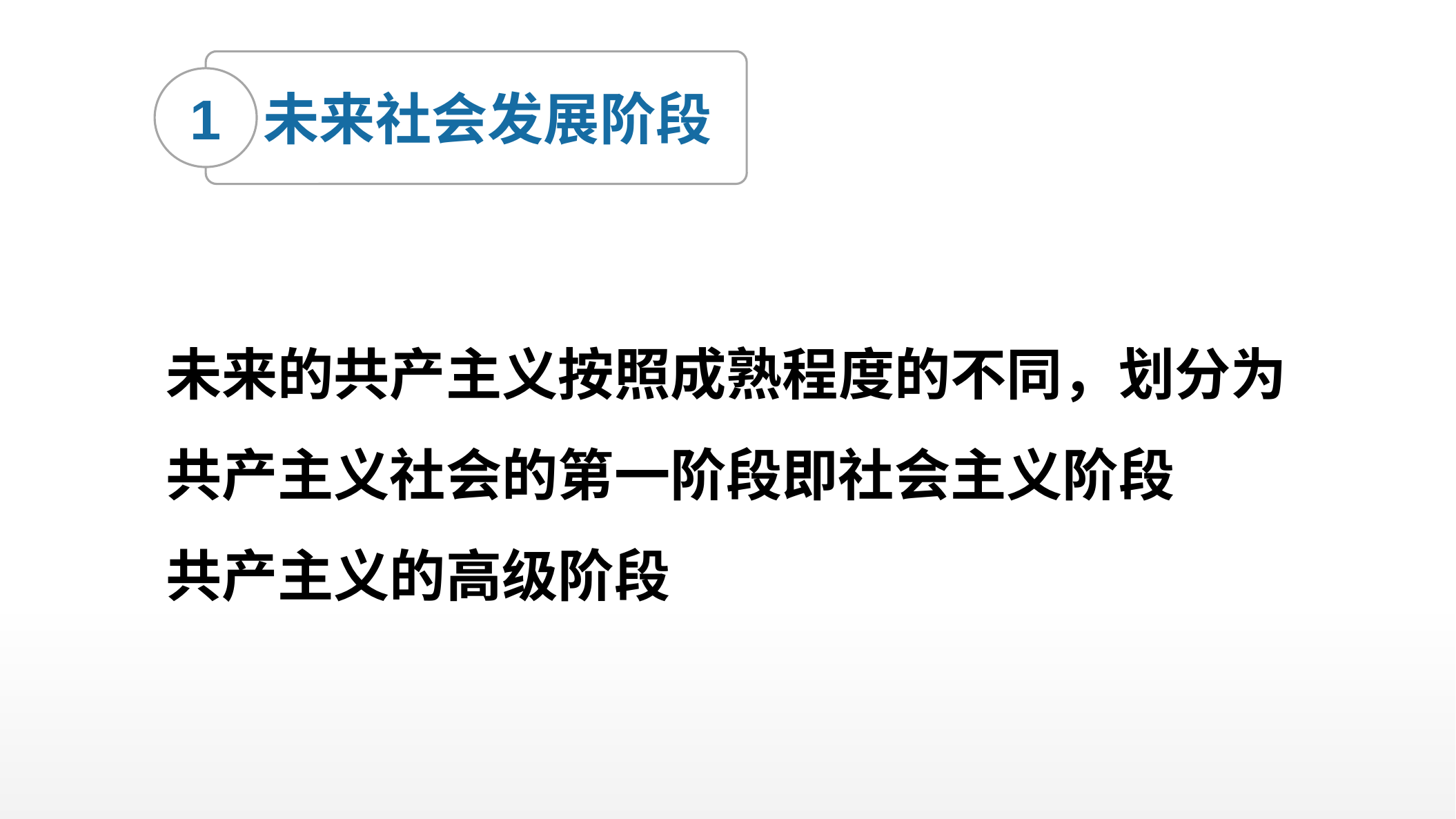

未来社会发展阶段
1
未来的共产主义按照成熟程度的不同，划分为
共产主义社会的第一阶段即社会主义阶段
共产主义的高级阶段